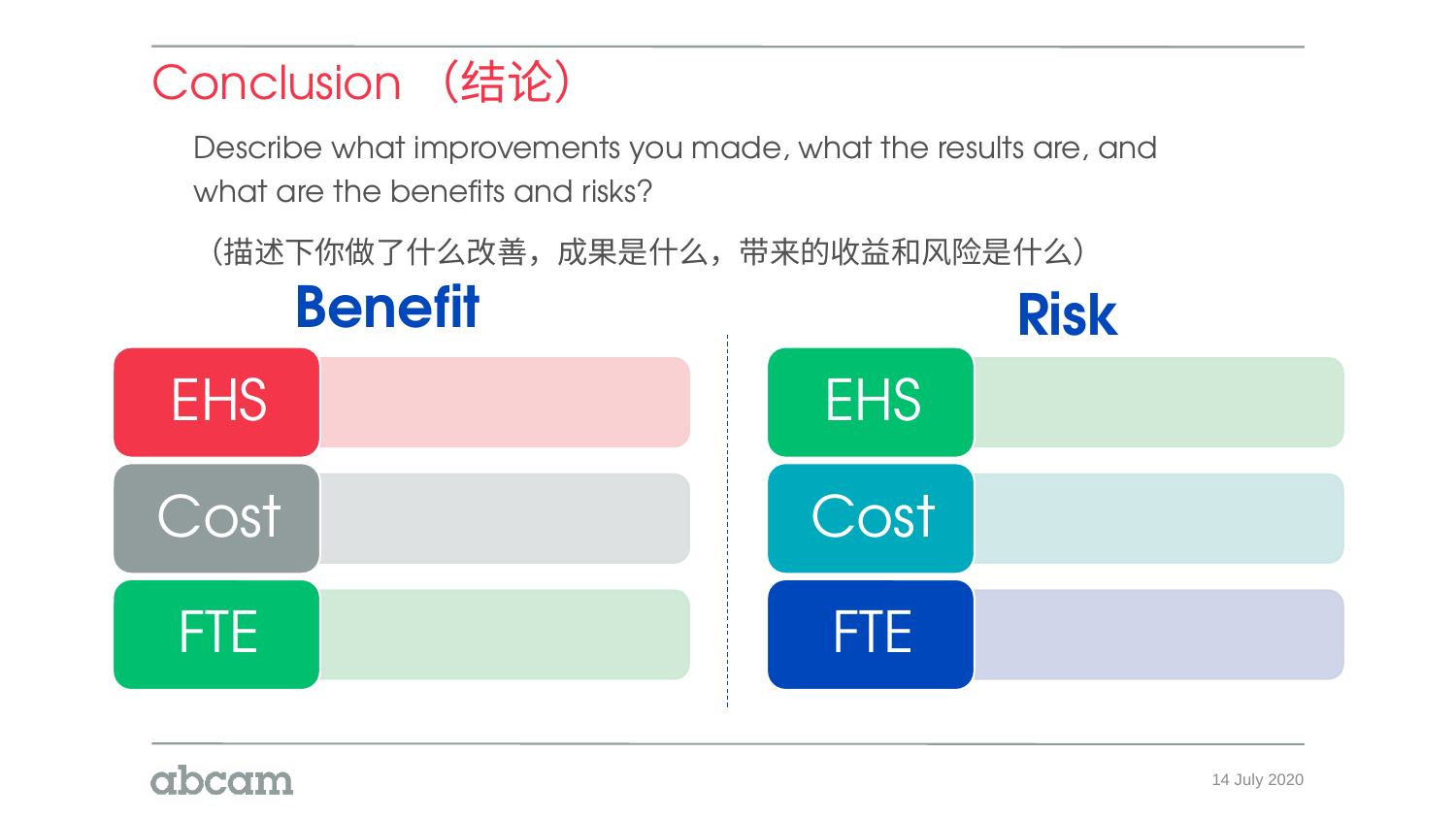

# Conclusion（结论）
Describe what improvements you made, what the results are, and what are the benefits and risks?
（描述下你做了什么改善，成果是什么，带来的收益和风险是什么）
Benefit
Risk

EHS

Cost

FTE

EHS

Cost

FTE
14 July 2020